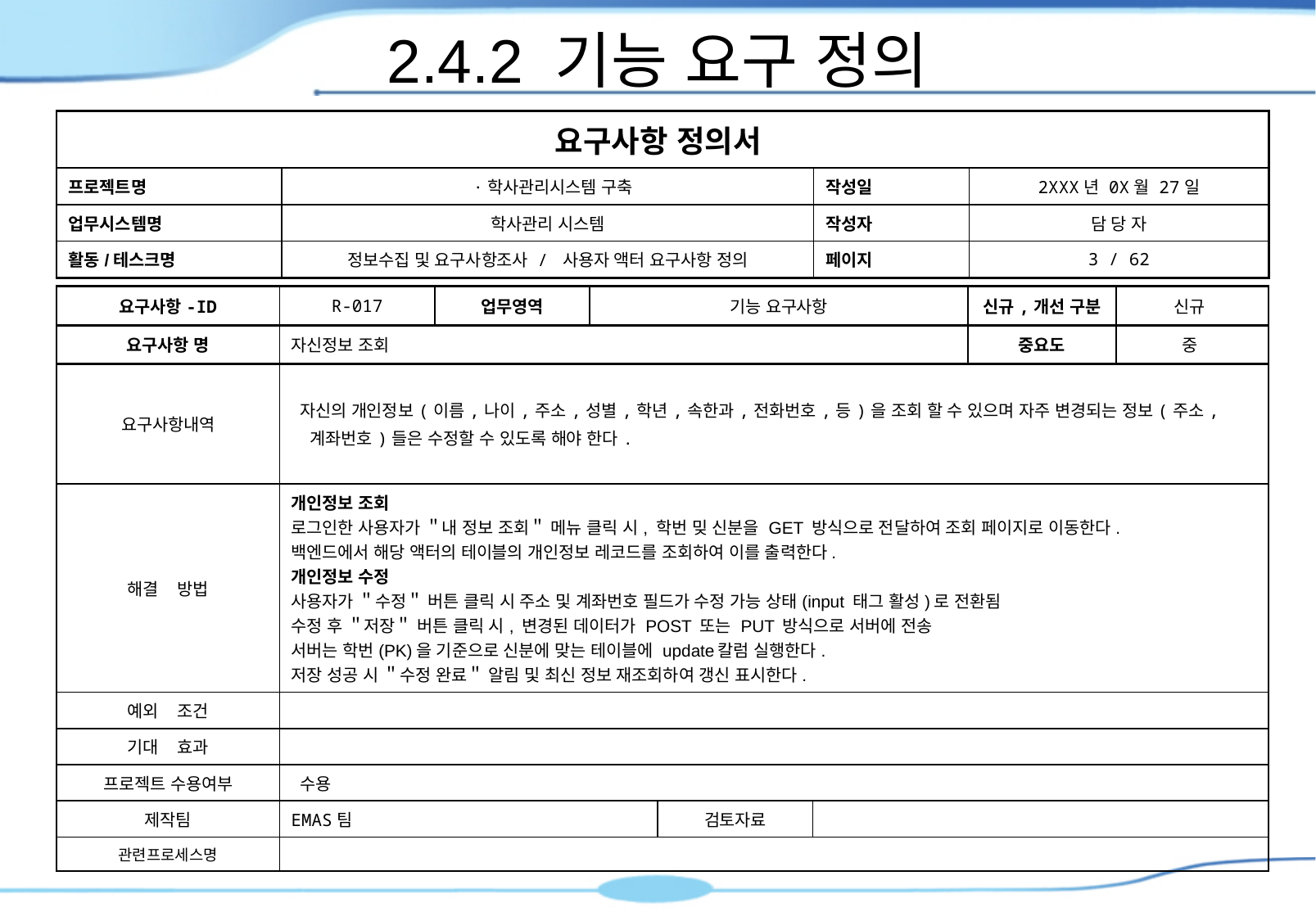

2.4.2 기능 요구 정의
| 요구사항 정의서 |  |  |  |
| --- | --- | --- | --- |
| 프로젝트명 | ·학사관리시스템 구축 | 작성일 | 2XXX년 0X월 27일 |
| 업무시스템명 | 학사관리 시스템 | 작성자 | 담 당 자 |
| 활동/테스크명 | 정보수집 및 요구사항조사 / 사용자 액터 요구사항 정의 | 페이지 | 3 / 62 |
| 요구사항-ID | R-017 | 업무영역 | 기능 요구사항 |  |  | 신규,개선 구분 | 신규 |
| --- | --- | --- | --- | --- | --- | --- | --- |
| 요구사항 명 | 자신정보 조회 |  |  |  |  | 중요도 | 중 |
| 요구사항내역 | 자신의 개인정보(이름,나이,주소,성별,학년,속한과,전화번호,등)을 조회 할 수 있으며 자주 변경되는 정보(주소, 계좌번호)들은 수정할 수 있도록 해야 한다. |  |  |  |  |  |  |
| 해결 방법 | 개인정보 조회 로그인한 사용자가 ＂내 정보 조회＂ 메뉴 클릭 시, 학번 밎 신분을 GET 방식으로 전달하여 조회 페이지로 이동한다. 백엔드에서 해당 액터의 테이블의 개인정보 레코드를 조회하여 이를 출력한다. 개인정보 수정 사용자가 ＂수정＂ 버튼 클릭 시 주소 및 계좌번호 필드가 수정 가능 상태(input 태그 활성)로 전환됨 수정 후 ＂저장＂ 버튼 클릭 시, 변경된 데이터가 POST 또는 PUT 방식으로 서버에 전송 서버는 학번(PK)을 기준으로 신분에 맞는 테이블에 update칼럼 실행한다. 저장 성공 시 ＂수정 완료＂ 알림 및 최신 정보 재조회하여 갱신 표시한다. |  |  |  |  |  |  |
| 예외 조건 |  |  |  |  |  |  |  |
| 기대 효과 |  |  |  |  |  |  |  |
| 프로젝트 수용여부 | 수용 |  |  |  |  |  |  |
| 제작팀 | EMAS팀 |  |  | 검토자료 |  |  |  |
| 관련프로세스명 |  |  |  |  |  |  |  |